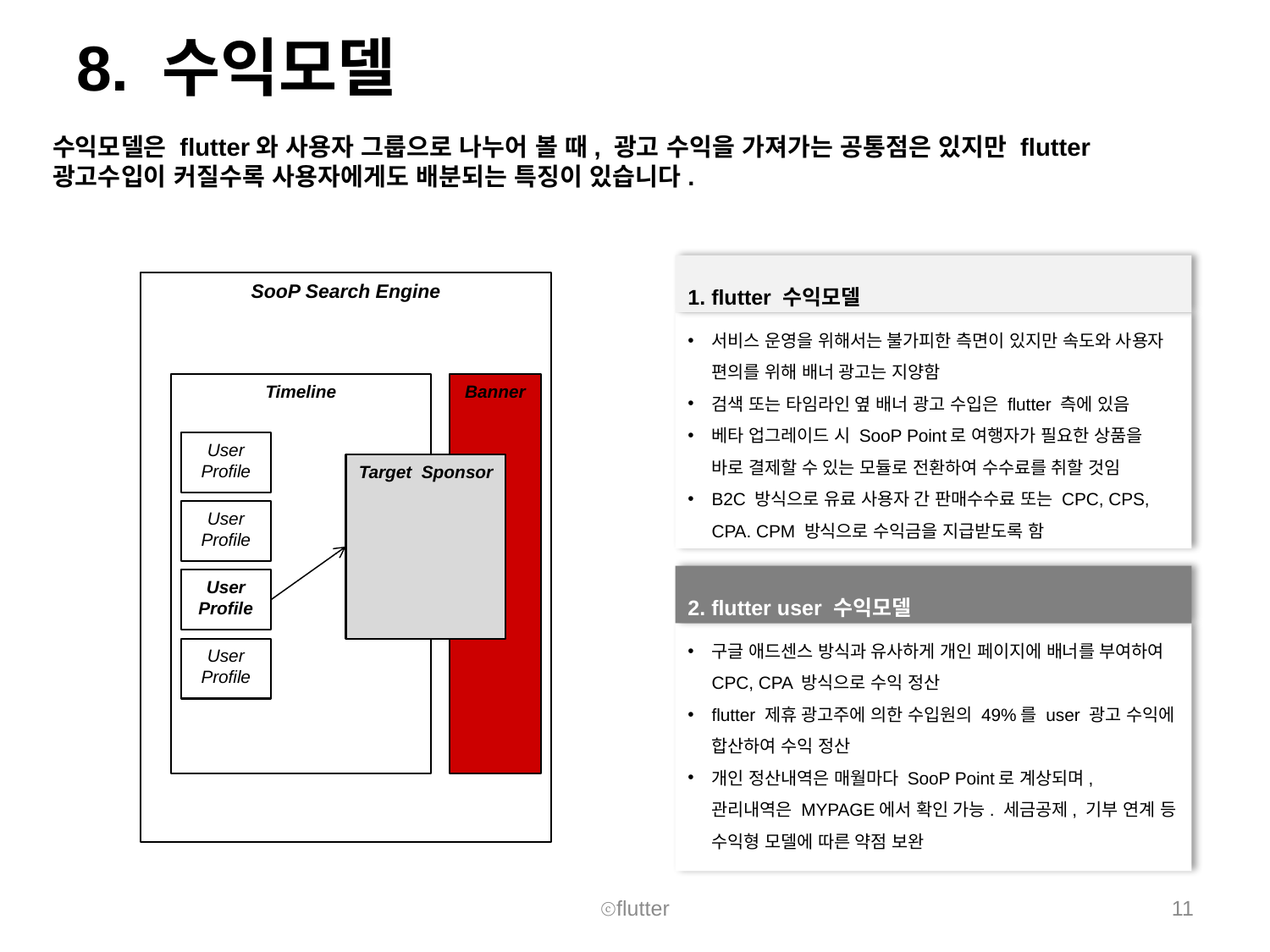

# 8. 수익모델
수익모델은 flutter와 사용자 그룹으로 나누어 볼 때, 광고 수익을 가져가는 공통점은 있지만 flutter 광고수입이 커질수록 사용자에게도 배분되는 특징이 있습니다.
1. flutter 수익모델
SooP Search Engine
서비스 운영을 위해서는 불가피한 측면이 있지만 속도와 사용자 편의를 위해 배너 광고는 지양함
검색 또는 타임라인 옆 배너 광고 수입은 flutter 측에 있음
베타 업그레이드 시 SooP Point로 여행자가 필요한 상품을 바로 결제할 수 있는 모듈로 전환하여 수수료를 취할 것임
B2C 방식으로 유료 사용자 간 판매수수료 또는 CPC, CPS, CPA. CPM 방식으로 수익금을 지급받도록 함
Timeline
Banner
User
Profile
Target  Sponsor
User
Profile
2. flutter user 수익모델
User
Profile
구글 애드센스 방식과 유사하게 개인 페이지에 배너를 부여하여 CPC, CPA 방식으로 수익 정산
flutter 제휴 광고주에 의한 수입원의 49%를 user 광고 수익에 합산하여 수익 정산
개인 정산내역은 매월마다 SooP Point로 계상되며, 관리내역은 MYPAGE에서 확인 가능. 세금공제, 기부 연계 등 수익형 모델에 따른 약점 보완
User
Profile
ⓒflutter
11